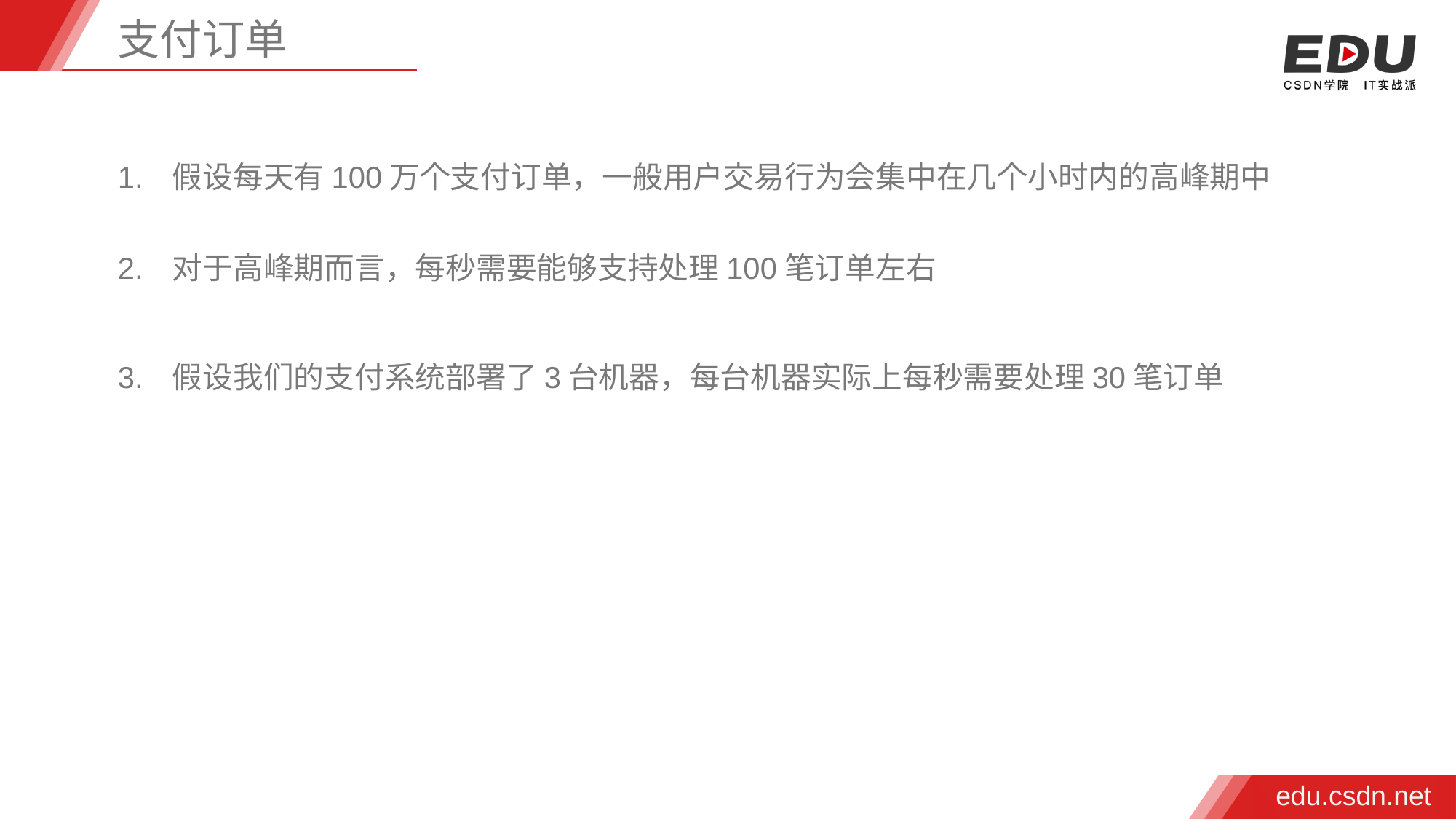

支付订单
假设每天有100万个支付订单，一般用户交易行为会集中在几个小时内的高峰期中
对于高峰期而言，每秒需要能够支持处理100笔订单左右

假设我们的支付系统部署了3台机器，每台机器实际上每秒需要处理30笔订单

edu.csdn.net